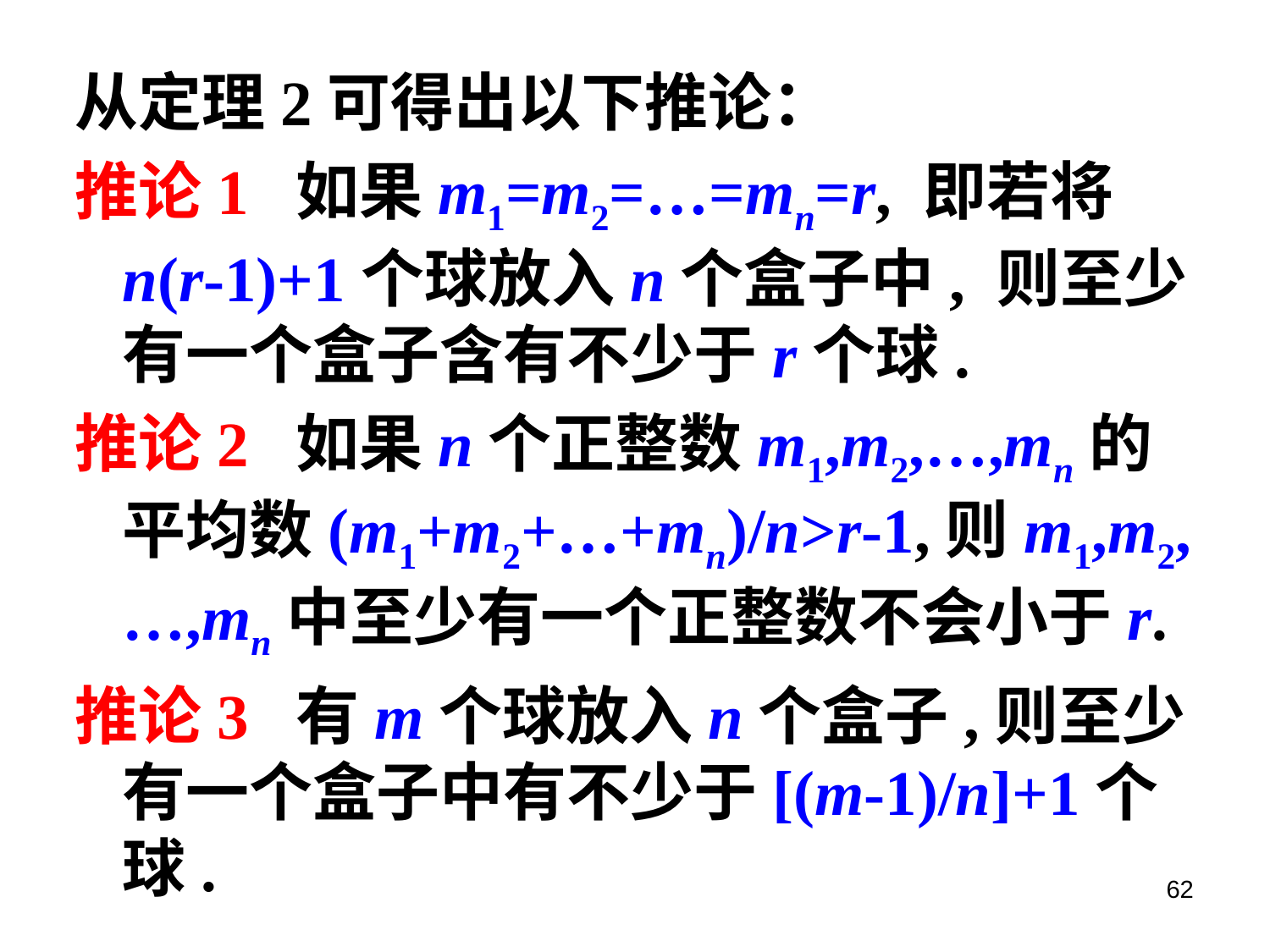

从定理2可得出以下推论：
推论1  如果m1=m2=…=mn=r, 即若将n(r-1)+1个球放入n个盒子中, 则至少有一个盒子含有不少于r个球.
推论2  如果n个正整数m1,m2,…,mn的平均数(m1+m2+…+mn)/n>r-1,则m1,m2, …,mn中至少有一个正整数不会小于r.
推论3  有m个球放入n个盒子,则至少有一个盒子中有不少于[(m-1)/n]+1个球.

62